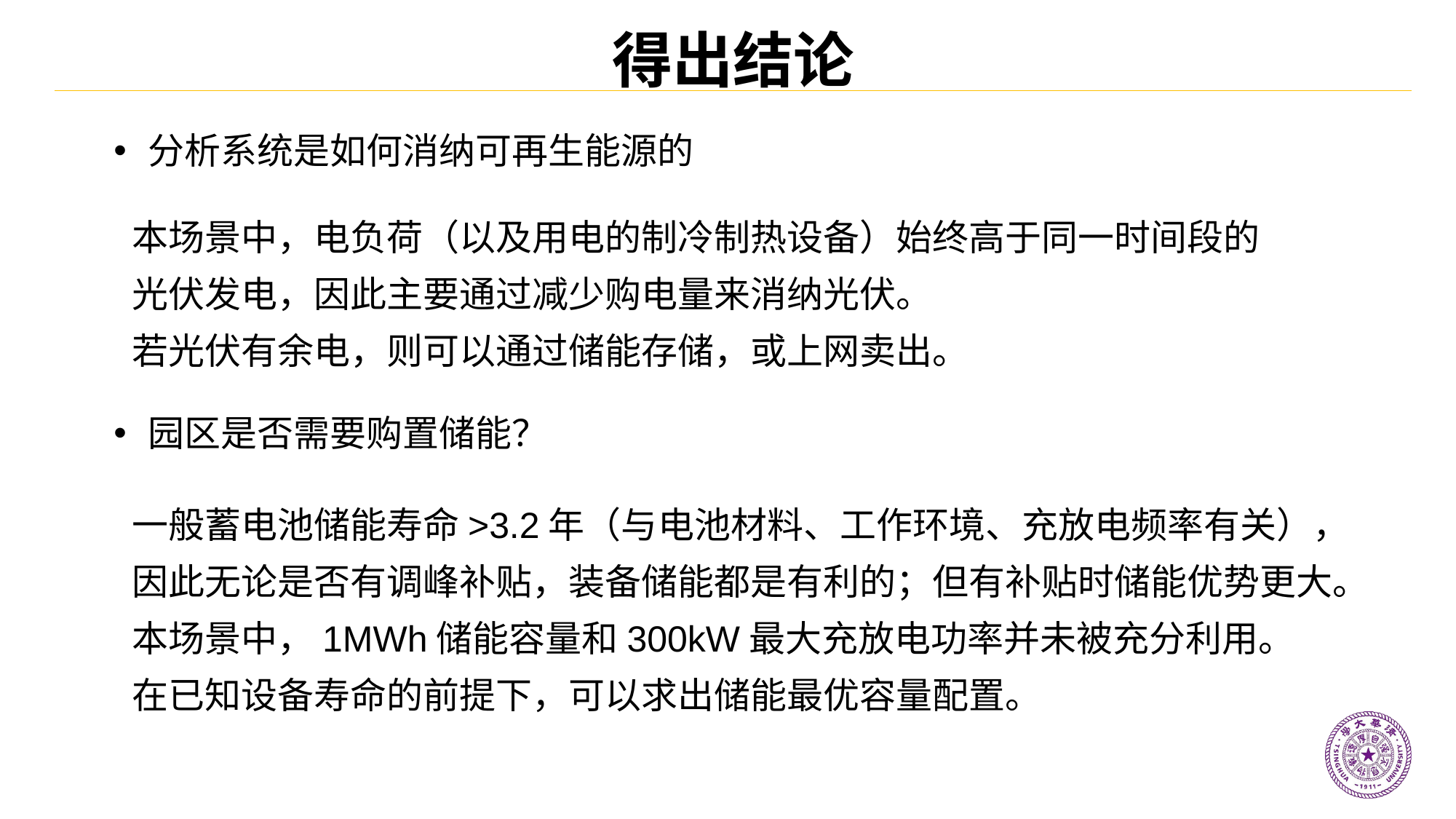

得出结论
分析系统是如何消纳可再生能源的
本场景中，电负荷（以及用电的制冷制热设备）始终高于同一时间段的光伏发电，因此主要通过减少购电量来消纳光伏。
若光伏有余电，则可以通过储能存储，或上网卖出。
园区是否需要购置储能？
一般蓄电池储能寿命>3.2年（与电池材料、工作环境、充放电频率有关），因此无论是否有调峰补贴，装备储能都是有利的；但有补贴时储能优势更大。本场景中，1MWh储能容量和300kW最大充放电功率并未被充分利用。
在已知设备寿命的前提下，可以求出储能最优容量配置。